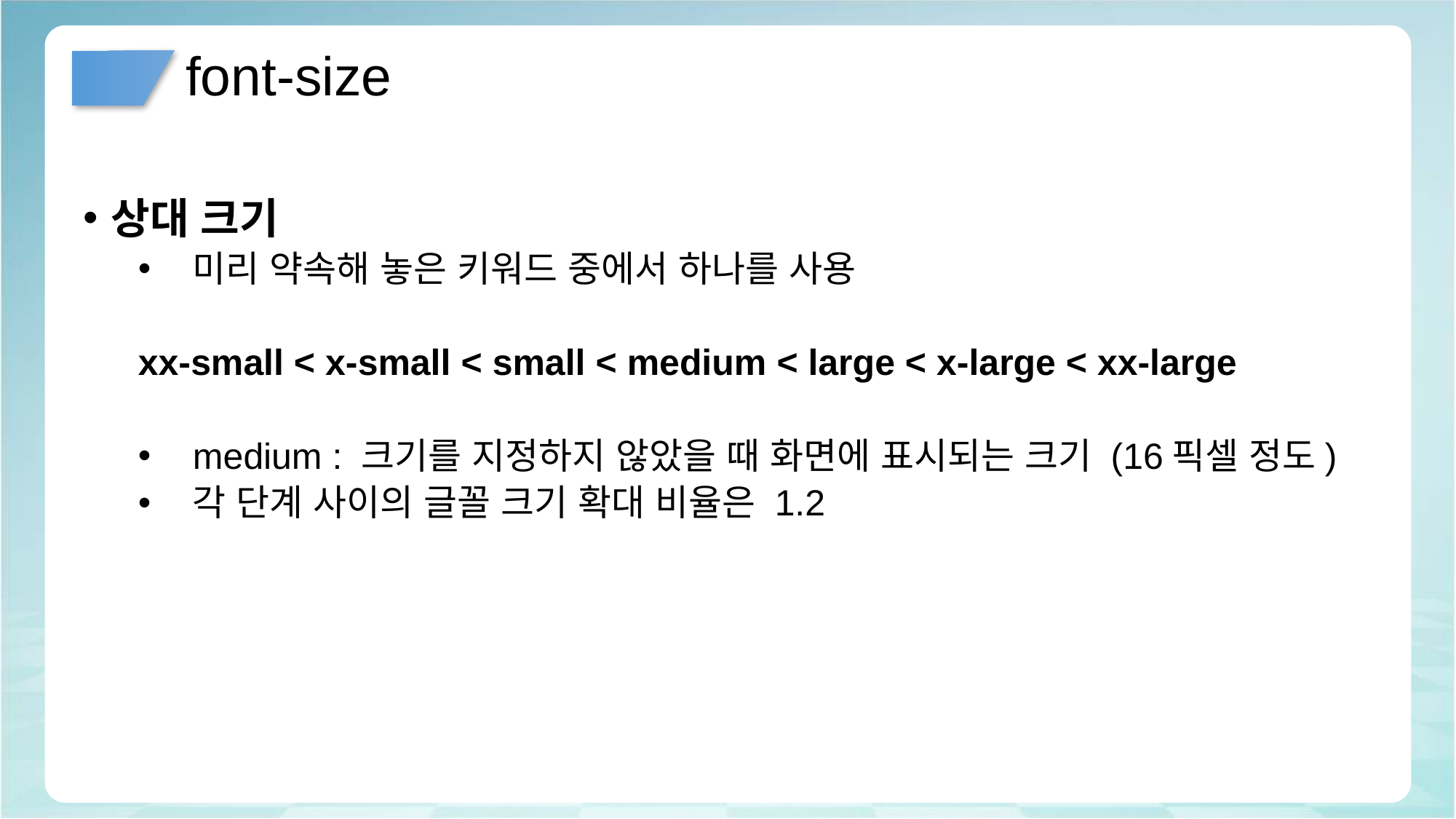

# font-size
상대 크기
미리 약속해 놓은 키워드 중에서 하나를 사용

xx-small < x-small < small < medium < large < x-large < xx-large

medium : 크기를 지정하지 않았을 때 화면에 표시되는 크기 (16픽셀 정도)
각 단계 사이의 글꼴 크기 확대 비율은 1.2